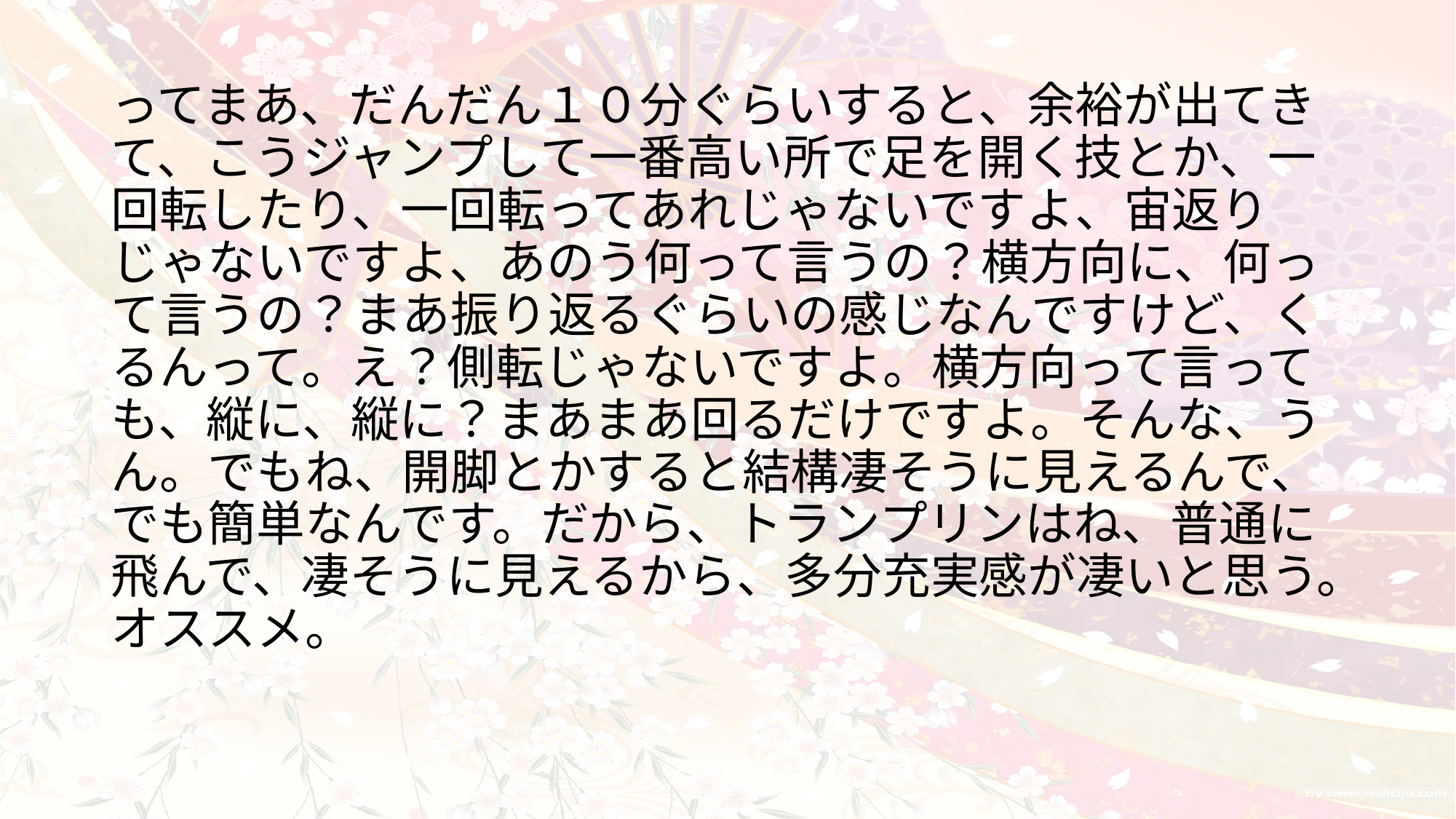

ってまあ、だんだん１０分ぐらいすると、余裕が出てきて、こうジャンプして一番高い所で足を開く技とか、一回転したり、一回転ってあれじゃないですよ、宙返りじゃないですよ、あのう何って言うの？横方向に、何って言うの？まあ振り返るぐらいの感じなんですけど、くるんって。え？側転じゃないですよ。横方向って言っても、縦に、縦に？まあまあ回るだけですよ。そんな、うん。でもね、開脚とかすると結構凄そうに見えるんで、でも簡単なんです。だから、トランプリンはね、普通に飛んで、凄そうに見えるから、多分充実感が凄いと思う。オススメ。